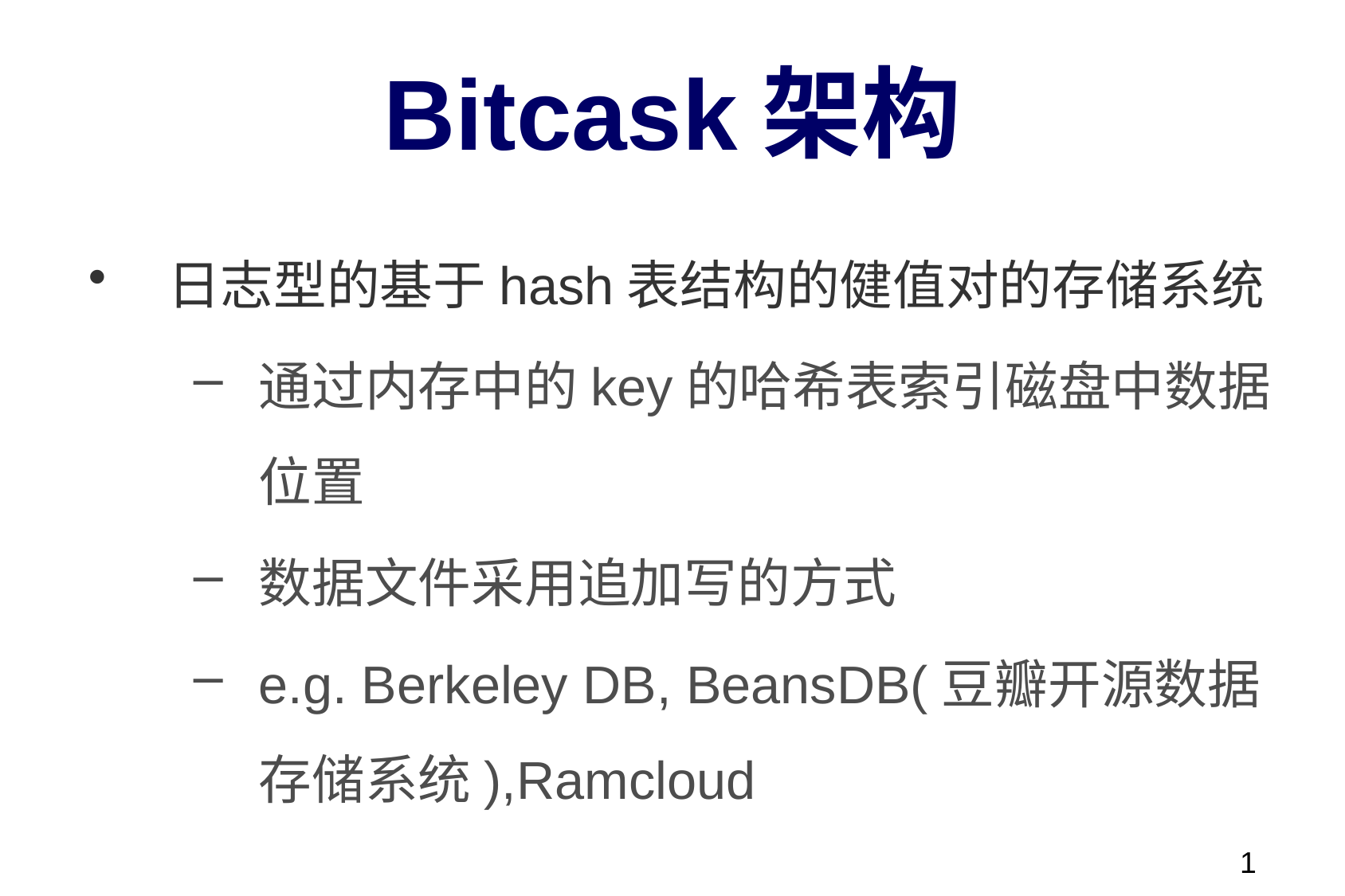

# Bitcask架构
日志型的基于hash表结构的健值对的存储系统
通过内存中的key的哈希表索引磁盘中数据位置
数据文件采用追加写的方式
e.g. Berkeley DB, BeansDB(豆瓣开源数据存储系统),Ramcloud

1